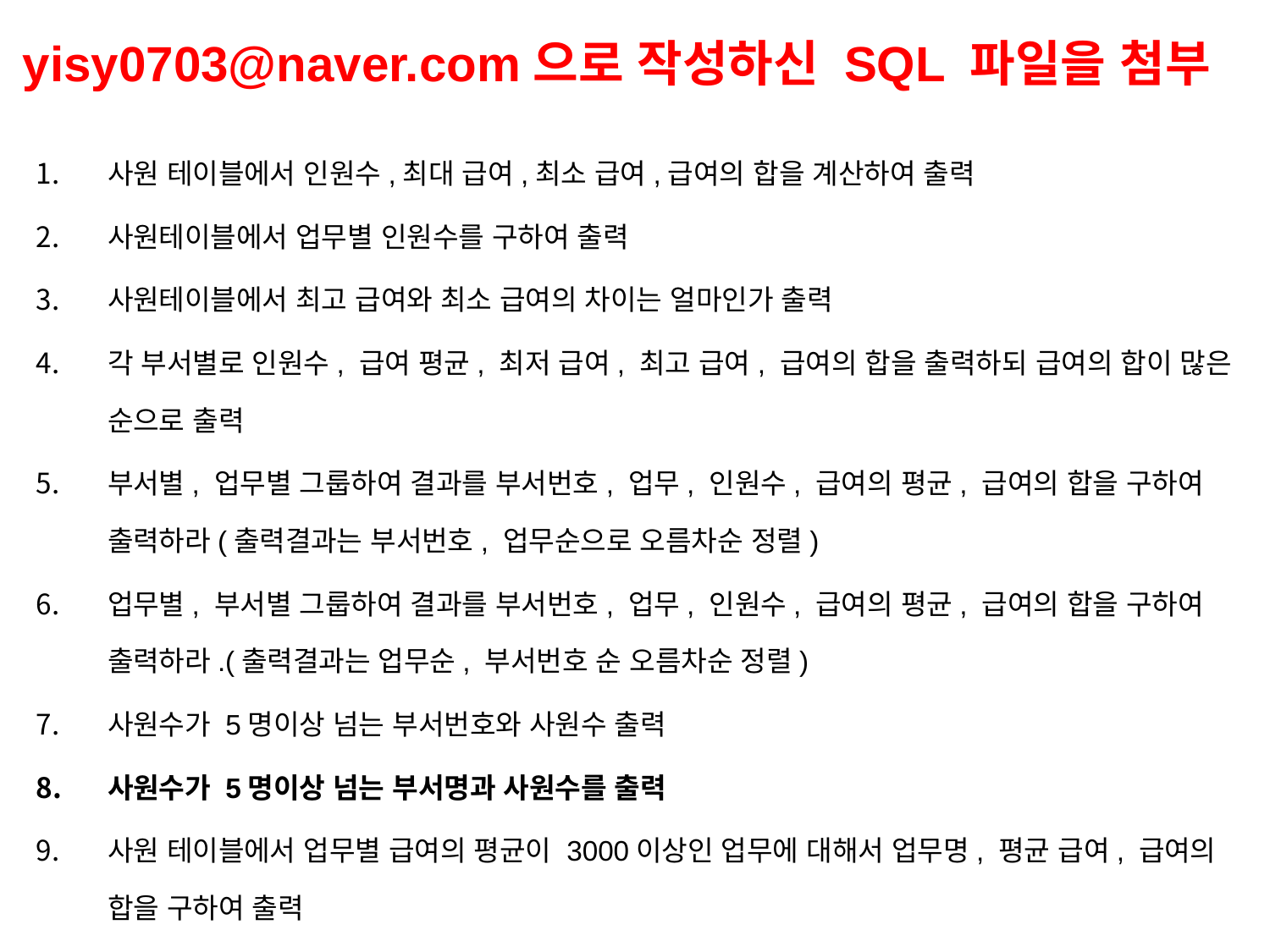

yisy0703@naver.com으로 작성하신 SQL 파일을 첨부
사원 테이블에서 인원수,최대 급여,최소 급여,급여의 합을 계산하여 출력
사원테이블에서 업무별 인원수를 구하여 출력
사원테이블에서 최고 급여와 최소 급여의 차이는 얼마인가 출력
각 부서별로 인원수, 급여 평균, 최저 급여, 최고 급여, 급여의 합을 출력하되 급여의 합이 많은 순으로 출력
부서별, 업무별 그룹하여 결과를 부서번호, 업무, 인원수, 급여의 평균, 급여의 합을 구하여 출력하라(출력결과는 부서번호, 업무순으로 오름차순 정렬)
업무별, 부서별 그룹하여 결과를 부서번호, 업무, 인원수, 급여의 평균, 급여의 합을 구하여 출력하라.(출력결과는 업무순, 부서번호 순 오름차순 정렬)
사원수가 5명이상 넘는 부서번호와 사원수 출력
사원수가 5명이상 넘는 부서명과 사원수를 출력
사원 테이블에서 업무별 급여의 평균이 3000이상인 업무에 대해서 업무명, 평균 급여, 급여의 합을 구하여 출력